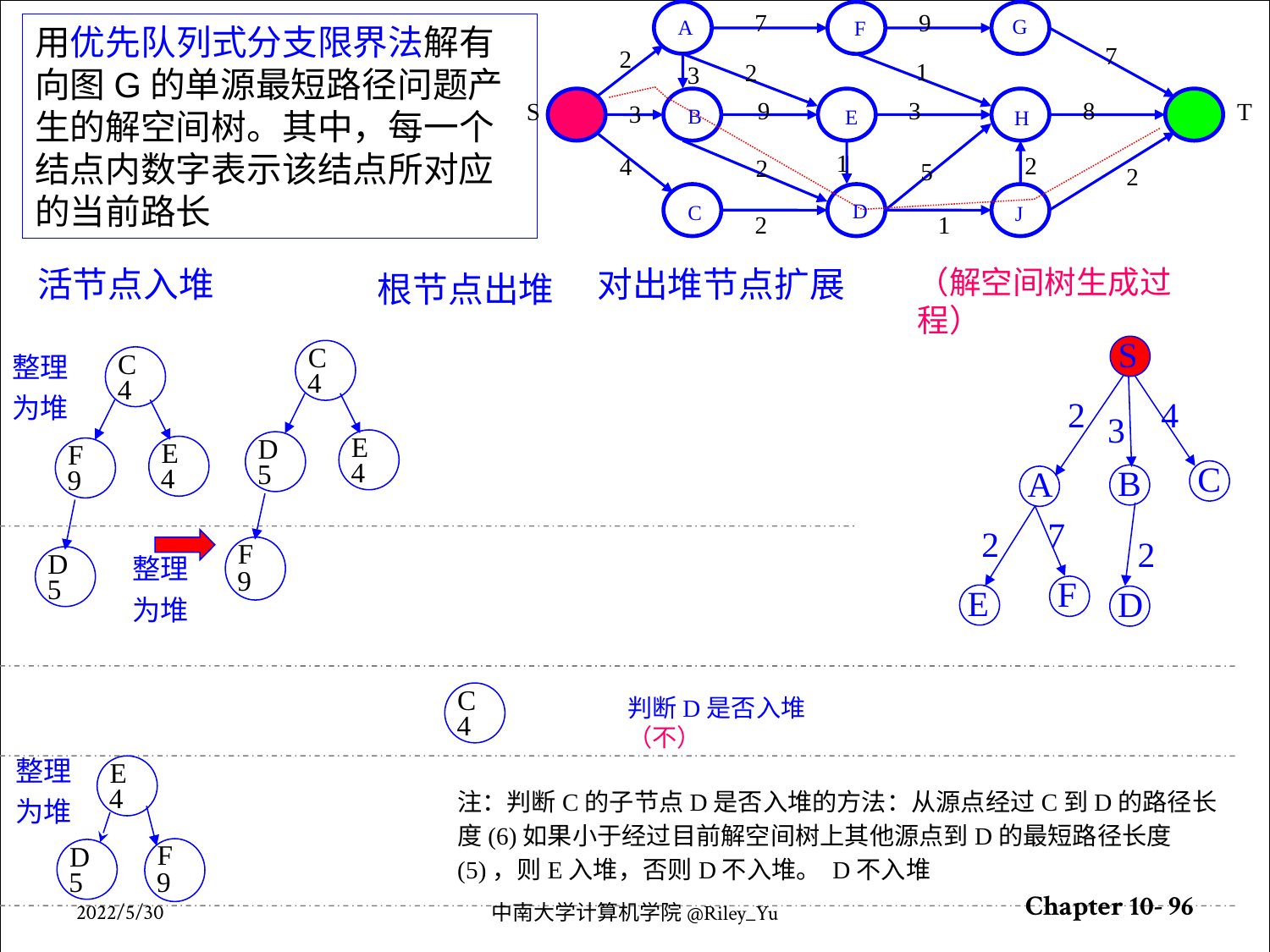

7
9

7
2

1
2
3

9
3

8

S
T
3

1
2
4
2
5
2

2
1

G
A
F

B
E
H
D
C
J
用优先队列式分支限界法解有向图G的单源最短路径问题产生的解空间树。其中，每一个结点内数字表示该结点所对应的当前路长
活节点入堆
对出堆节点扩展
（解空间树生成过程）
根节点出堆
S

2
4
3
C

B

A

7
2
2
F

E

D

C

4

E

4
D

5

F

9
C

4

E

4
F

9

D

5
整理
为堆

整理
为堆

C

4
判断D是否入堆（不）
E

4

F

9
D

5
整理
为堆

注：判断C的子节点D是否入堆的方法：从源点经过C到D的路径长度(6)如果小于经过目前解空间树上其他源点到D的最短路径长度(5)，则E入堆，否则D不入堆。 D不入堆
2022/5/30
Chapter 10- 96
中南大学计算机学院@Riley_Yu